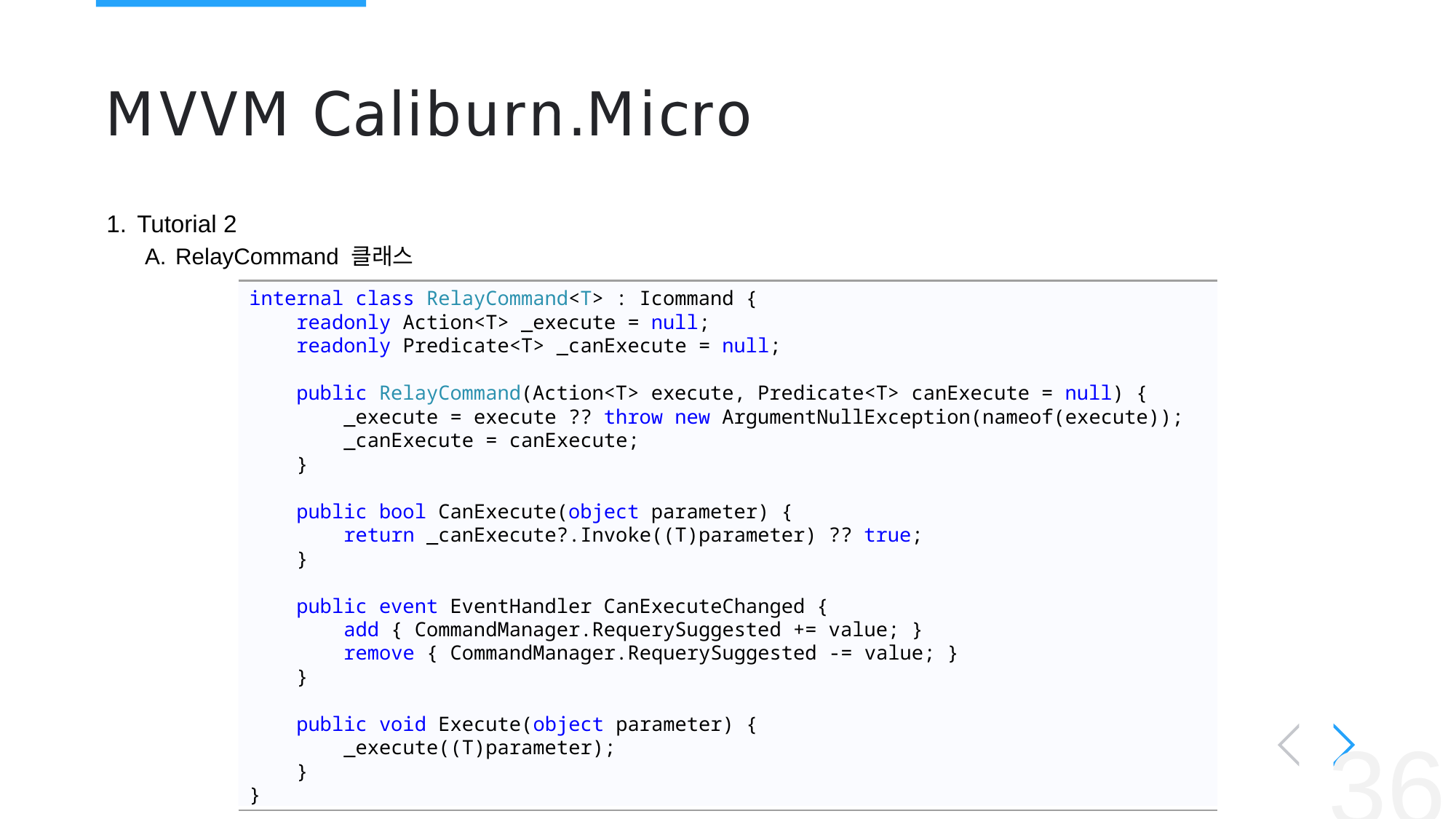

# MVVM Caliburn.Micro
Tutorial 2
RelayCommand 클래스

internal class RelayCommand<T> : Icommand {
    readonly Action<T> _execute = null;
    readonly Predicate<T> _canExecute = null;

    public RelayCommand(Action<T> execute, Predicate<T> canExecute = null) {
        _execute = execute ?? throw new ArgumentNullException(nameof(execute));
        _canExecute = canExecute;
    }

    public bool CanExecute(object parameter) {
        return _canExecute?.Invoke((T)parameter) ?? true;
    }

    public event EventHandler CanExecuteChanged {
        add { CommandManager.RequerySuggested += value; }
        remove { CommandManager.RequerySuggested -= value; }
    }

    public void Execute(object parameter) {
        _execute((T)parameter);
    }
}
36